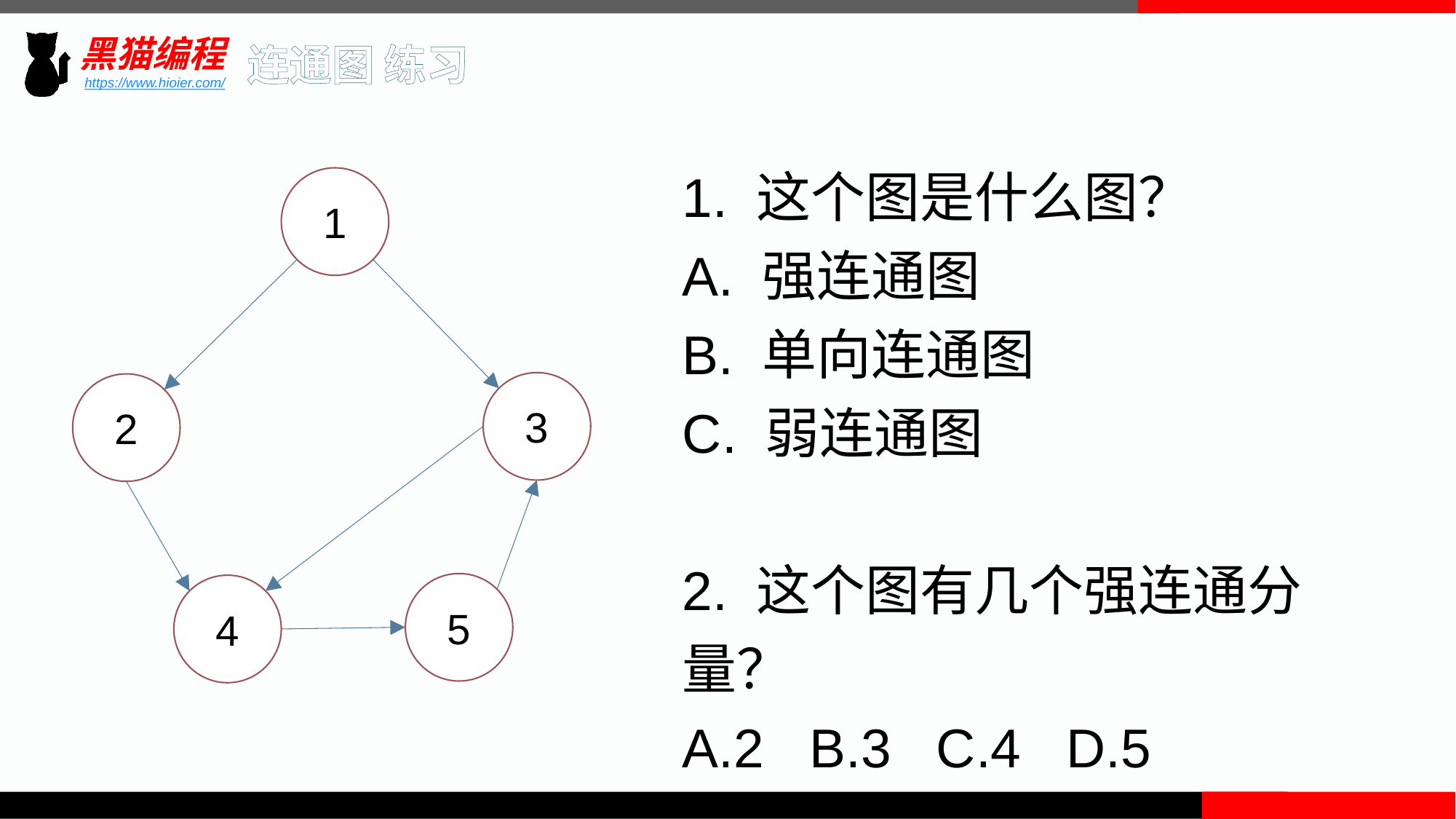

连通图 练习
1. 这个图是什么图？
A. 强连通图
B. 单向连通图
C. 弱连通图

2. 这个图有几个强连通分量？
A.2   B.3   C.4   D.5
1
3
2
5
4